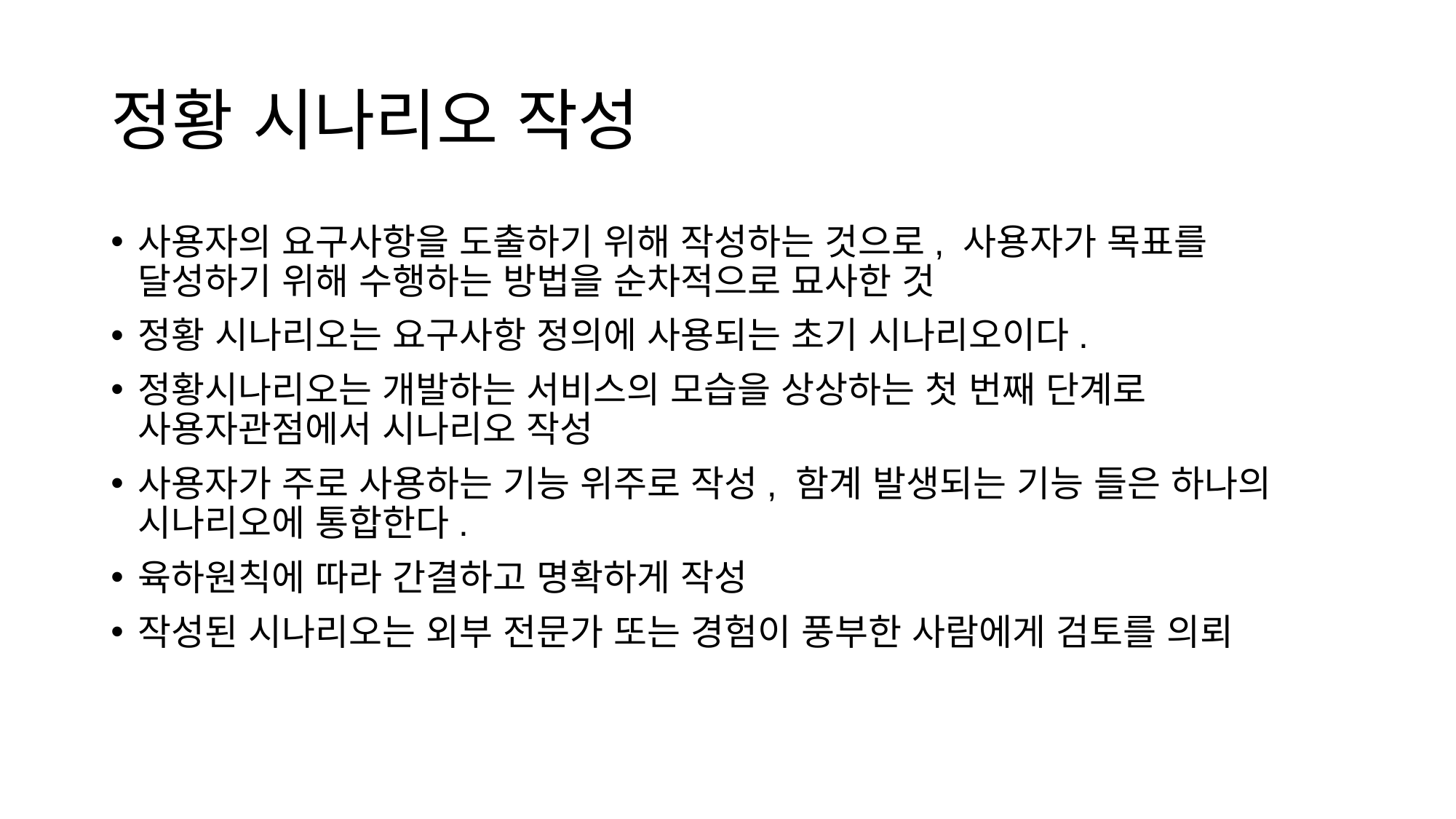

# 정황 시나리오 작성
사용자의 요구사항을 도출하기 위해 작성하는 것으로, 사용자가 목표를 달성하기 위해 수행하는 방법을 순차적으로 묘사한 것
정황 시나리오는 요구사항 정의에 사용되는 초기 시나리오이다.
정황시나리오는 개발하는 서비스의 모습을 상상하는 첫 번째 단계로 사용자관점에서 시나리오 작성
사용자가 주로 사용하는 기능 위주로 작성, 함계 발생되는 기능 들은 하나의 시나리오에 통합한다.
육하원칙에 따라 간결하고 명확하게 작성
작성된 시나리오는 외부 전문가 또는 경험이 풍부한 사람에게 검토를 의뢰